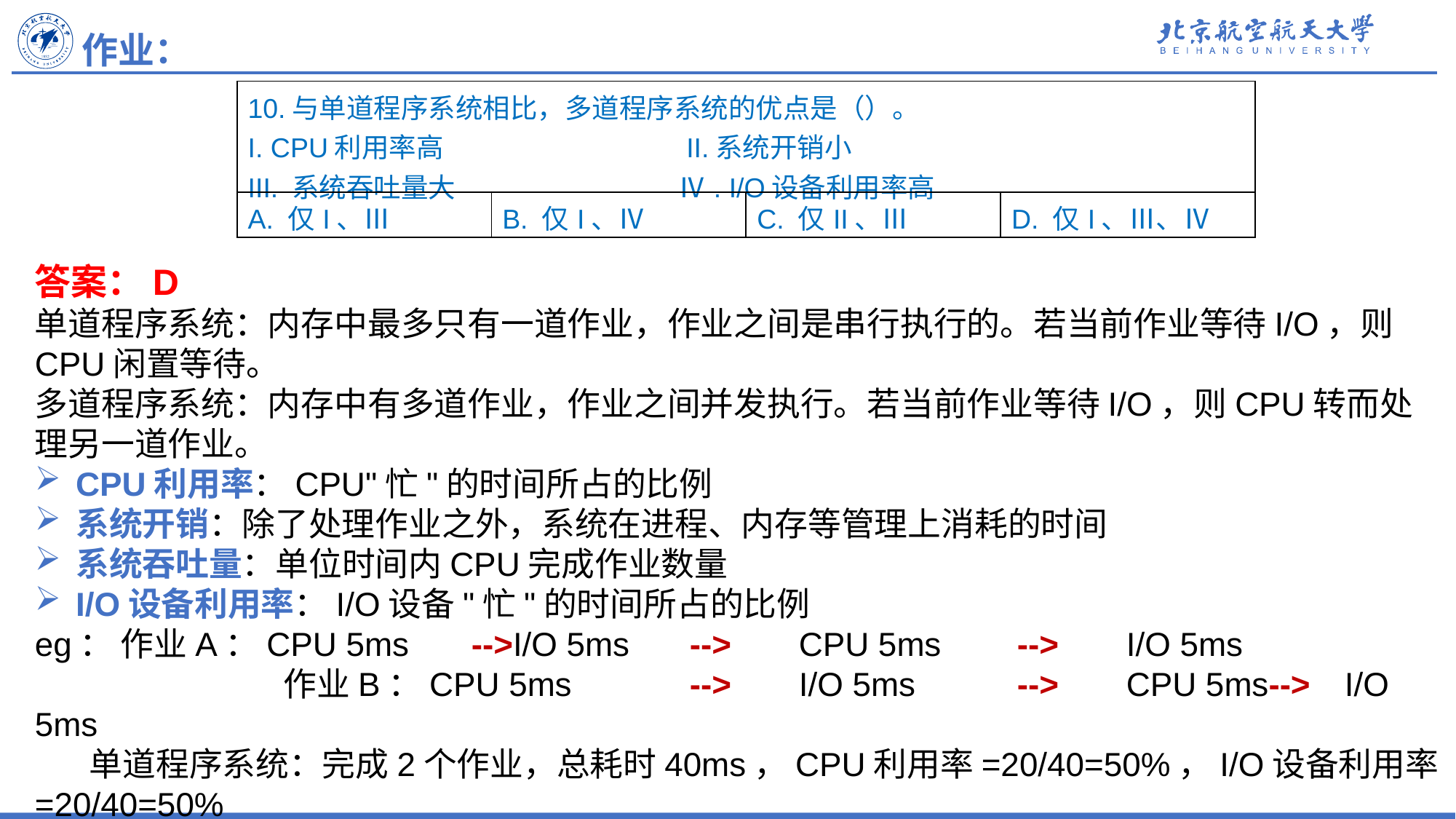

作业：
| 10.与单道程序系统相比，多道程序系统的优点是（）。 I. CPU利用率高 II.系统开销小 III. 系统吞吐量大 Ⅳ. I/O设备利用率高 |  |  |  |
| --- | --- | --- | --- |
| A. 仅I、Ⅲ | B. 仅I、Ⅳ | C. 仅II、Ⅲ | D. 仅I、Ⅲ、Ⅳ |
答案：D
单道程序系统：内存中最多只有一道作业，作业之间是串行执行的。若当前作业等待I/O，则CPU闲置等待。
多道程序系统：内存中有多道作业，作业之间并发执行。若当前作业等待I/O，则CPU转而处理另一道作业。
CPU利用率：CPU"忙"的时间所占的比例
系统开销：除了处理作业之外，系统在进程、内存等管理上消耗的时间
系统吞吐量：单位时间内CPU完成作业数量
I/O设备利用率：I/O设备"忙"的时间所占的比例
eg： 作业A：CPU 5ms	-->I/O 5ms 	-->	CPU 5ms	-->	I/O 5ms
  		   作业B：CPU 5ms 	-->	I/O 5ms	-->	CPU 5ms-->	I/O 5ms
单道程序系统：完成2个作业，总耗时40ms，CPU利用率=20/40=50%，I/O设备利用率=20/40=50%
多道程序系统：完成2个作业，总耗时25ms，CPU利用率=20/25=80%，I/O设备利用率=20/25=80%
19